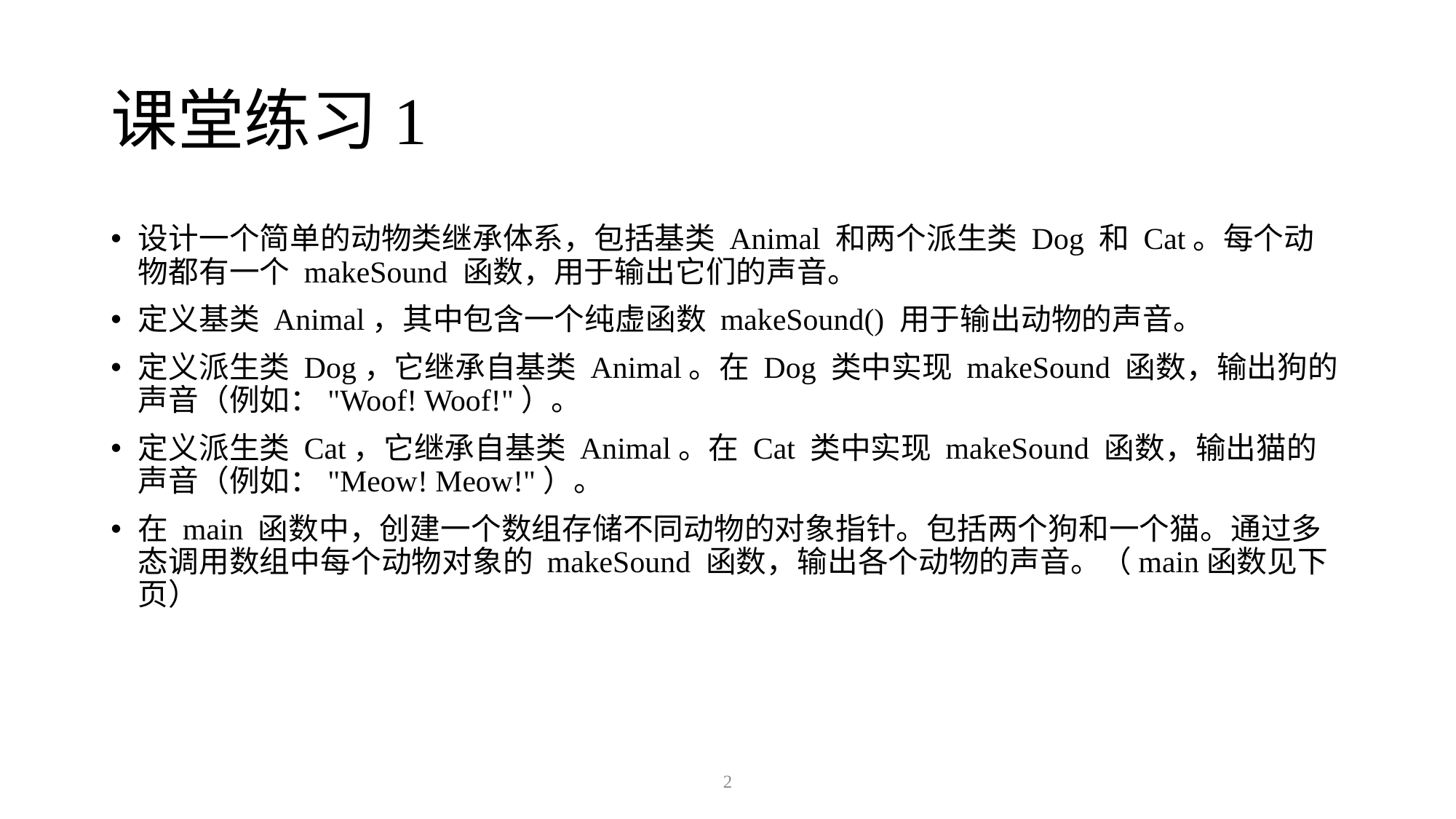

# 课堂练习1
设计一个简单的动物类继承体系，包括基类 Animal 和两个派生类 Dog 和 Cat。每个动物都有一个 makeSound 函数，用于输出它们的声音。
定义基类 Animal，其中包含一个纯虚函数 makeSound() 用于输出动物的声音。
定义派生类 Dog，它继承自基类 Animal。在 Dog 类中实现 makeSound 函数，输出狗的声音（例如："Woof! Woof!"）。
定义派生类 Cat，它继承自基类 Animal。在 Cat 类中实现 makeSound 函数，输出猫的声音（例如："Meow! Meow!"）。
在 main 函数中，创建一个数组存储不同动物的对象指针。包括两个狗和一个猫。通过多态调用数组中每个动物对象的 makeSound 函数，输出各个动物的声音。（main函数见下页）
2